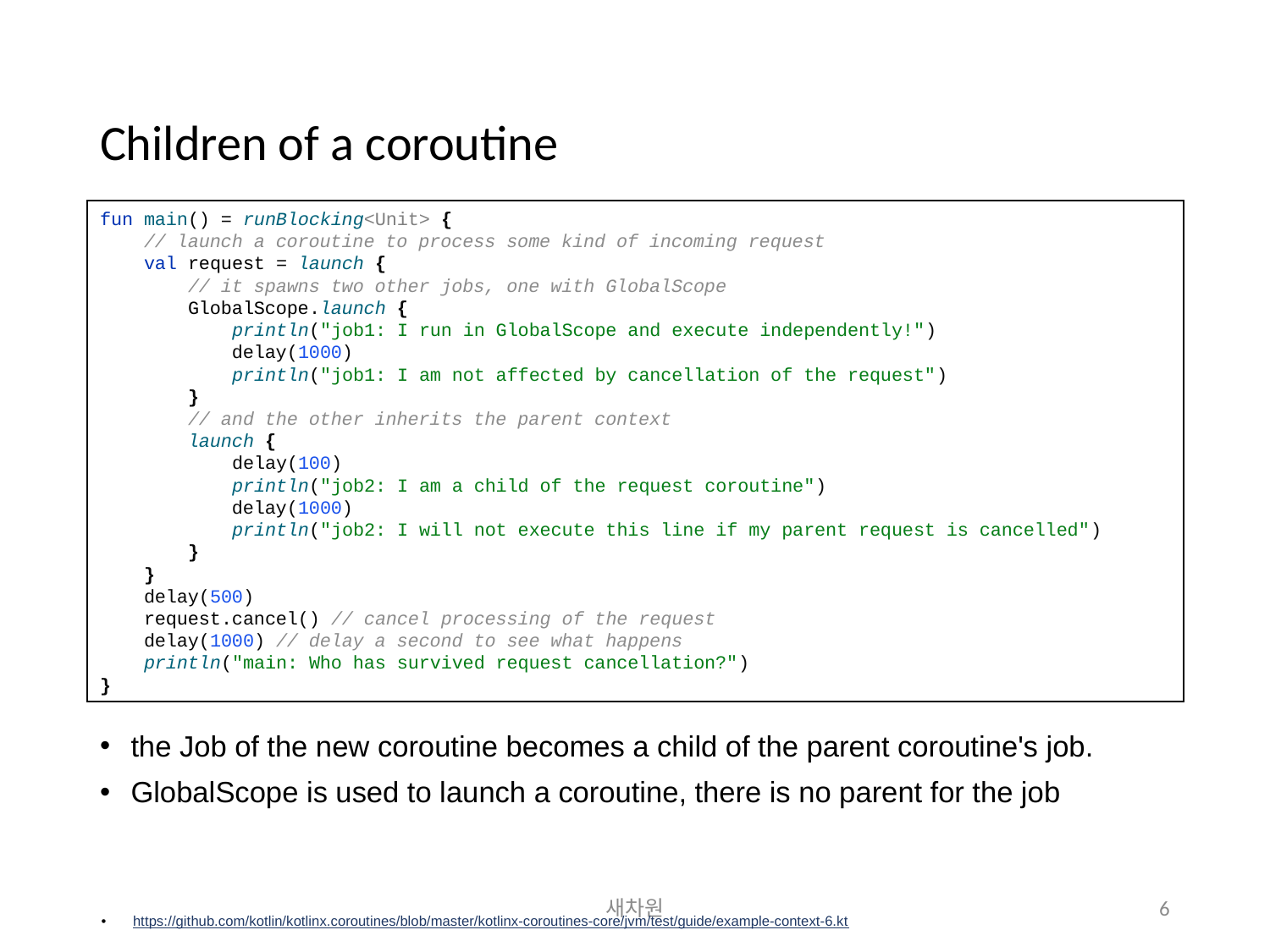

# Children of a coroutine
fun main() = runBlocking<Unit> {
    // launch a coroutine to process some kind of incoming request
    val request = launch {
        // it spawns two other jobs, one with GlobalScope
        GlobalScope.launch {
            println("job1: I run in GlobalScope and execute independently!")
            delay(1000)
            println("job1: I am not affected by cancellation of the request")
        }
        // and the other inherits the parent context
        launch {
            delay(100)
            println("job2: I am a child of the request coroutine")
            delay(1000)
            println("job2: I will not execute this line if my parent request is cancelled")
        }
    }
    delay(500)
    request.cancel() // cancel processing of the request
    delay(1000) // delay a second to see what happens
    println("main: Who has survived request cancellation?")
}
the Job of the new coroutine becomes a child of the parent coroutine's job.
GlobalScope is used to launch a coroutine, there is no parent for the job
새차원
6
https://github.com/kotlin/kotlinx.coroutines/blob/master/kotlinx-coroutines-core/jvm/test/guide/example-context-6.kt